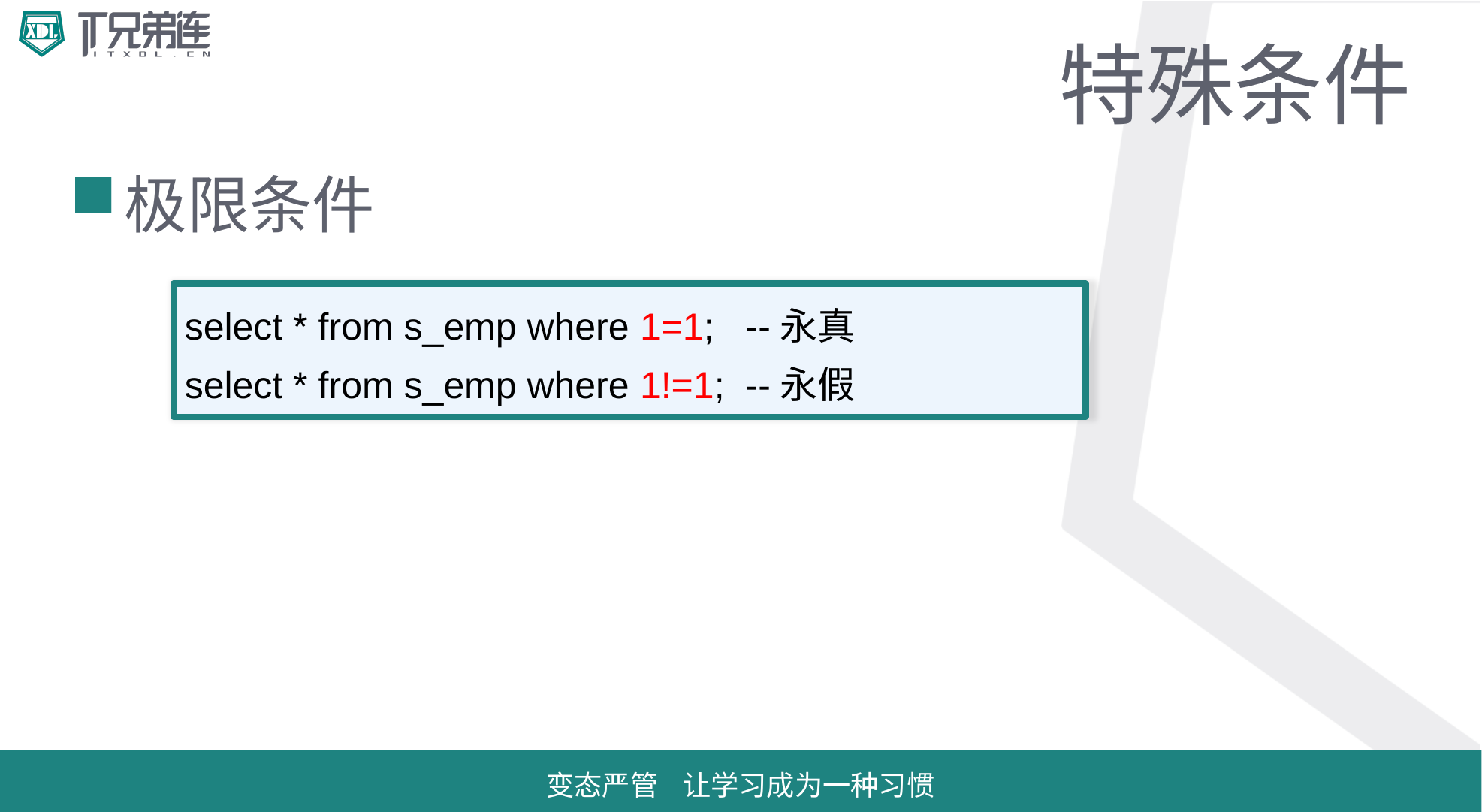

# 特殊条件
极限条件
select * from s_emp where 1=1;   --永真
select * from s_emp where 1!=1;  --永假